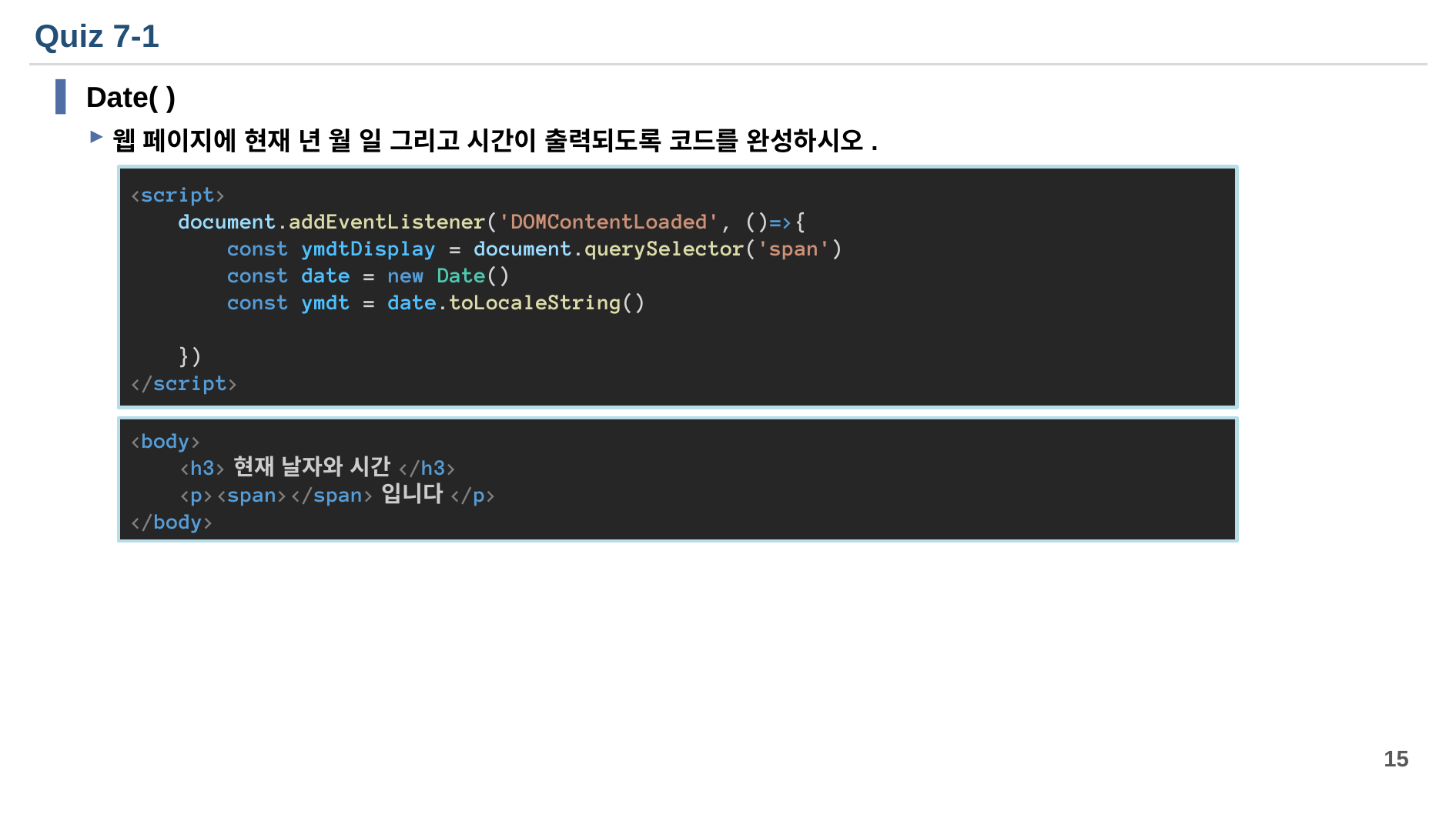

# Quiz 7-1
Date( )
웹 페이지에 현재 년 월 일 그리고 시간이 출력되도록 코드를 완성하시오.

<script>
    document.addEventListener('DOMContentLoaded', ()=>{
        const ymdtDisplay = document.querySelector('span')
        const date = new Date()
        const ymdt = date.toLocaleString()
    })
</script>
<body>
    <h3>현재 날자와 시간</h3>
    <p><span></span>입니다</p>
</body>
15